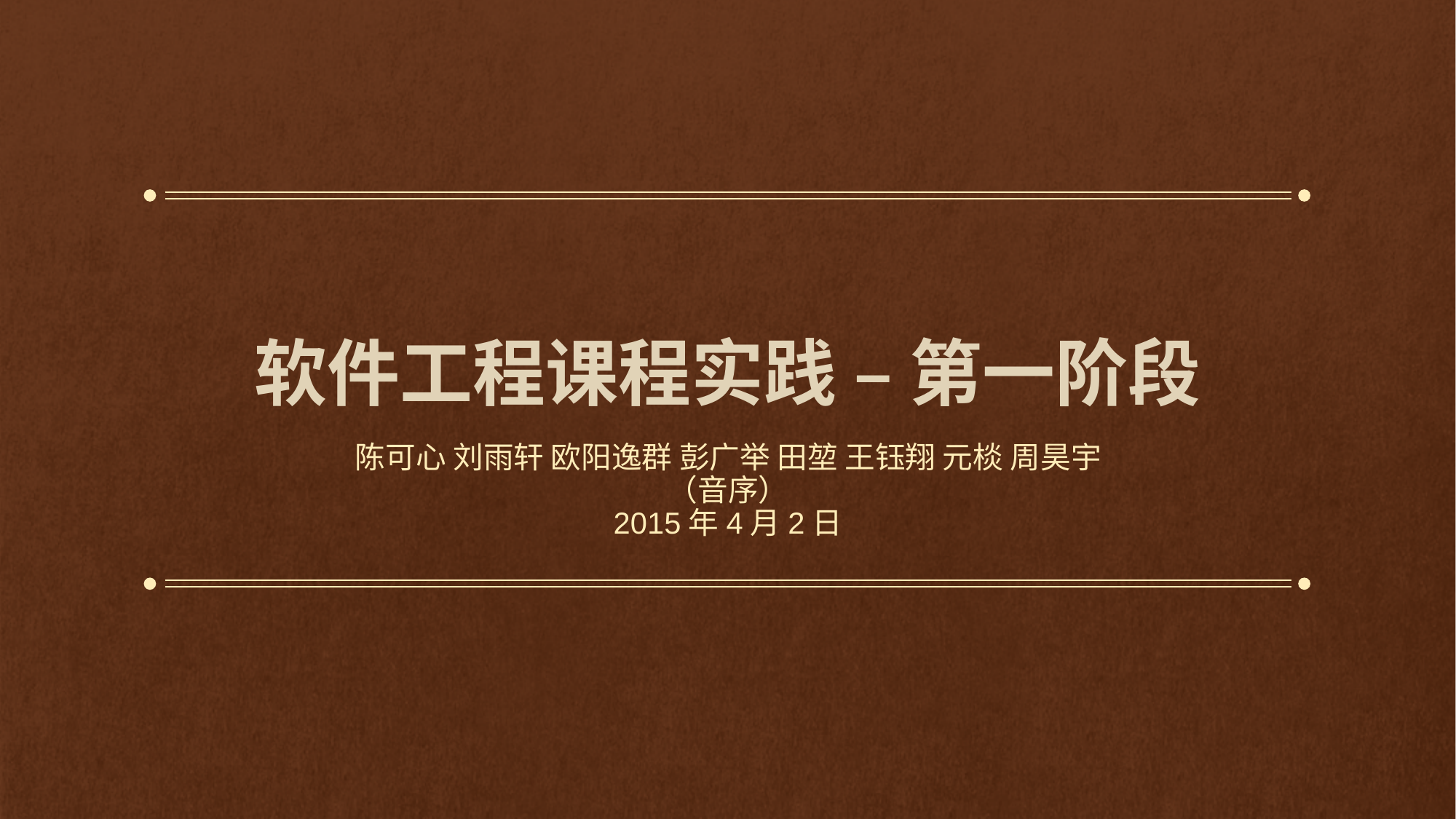

# 软件工程课程实践 – 第一阶段
陈可心 刘雨轩 欧阳逸群 彭广举 田堃 王钰翔 元棪 周昊宇
（音序）
2015年4月2日